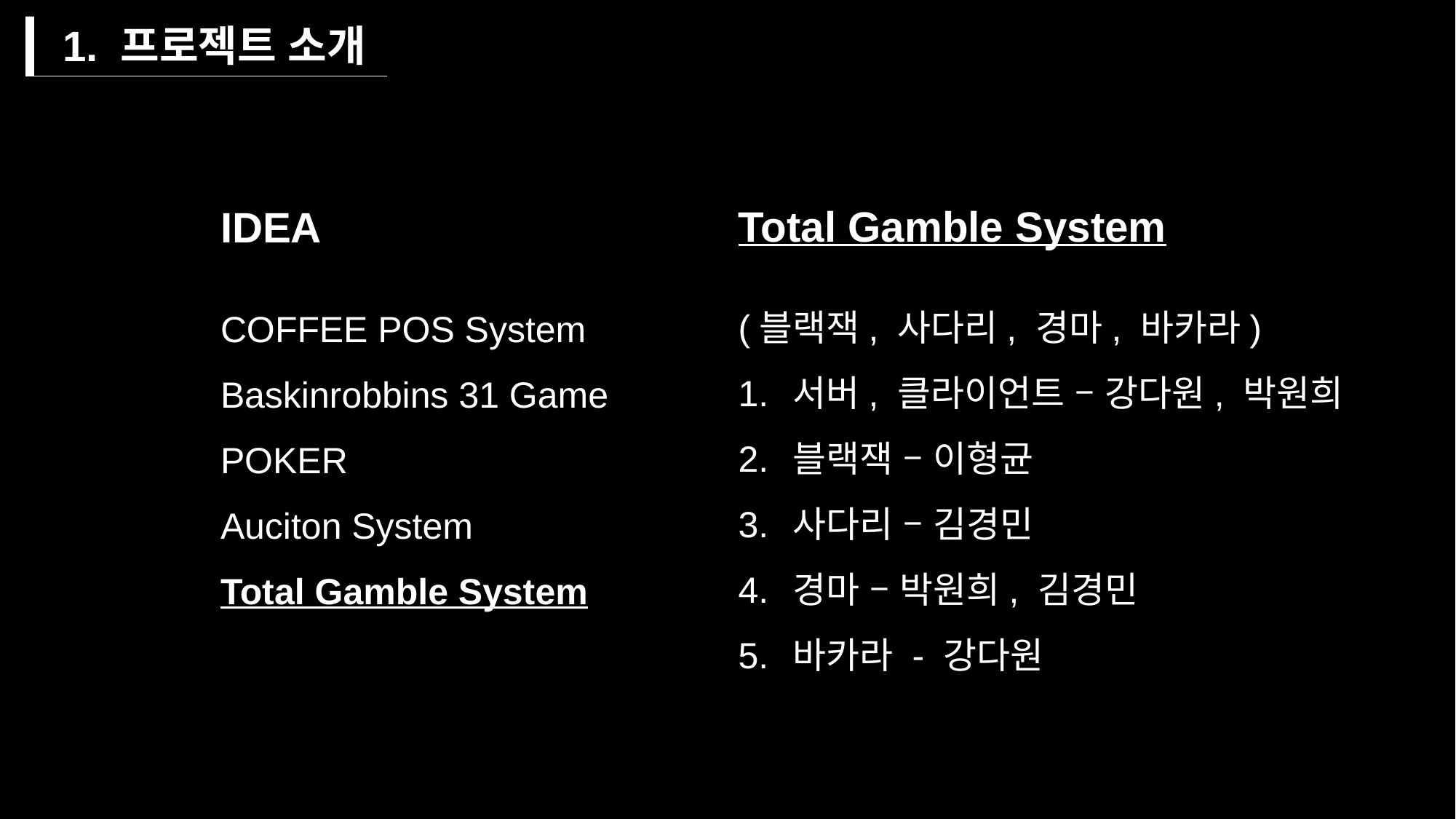

1. 프로젝트 소개

Total Gamble System

(블랙잭, 사다리, 경마, 바카라)
서버, 클라이언트 – 강다원, 박원희
블랙잭 – 이형균
사다리 – 김경민
경마 – 박원희, 김경민
바카라 - 강다원

IDEA

COFFEE POS System
Baskinrobbins 31 Game
POKER
Auciton System
Total Gamble System